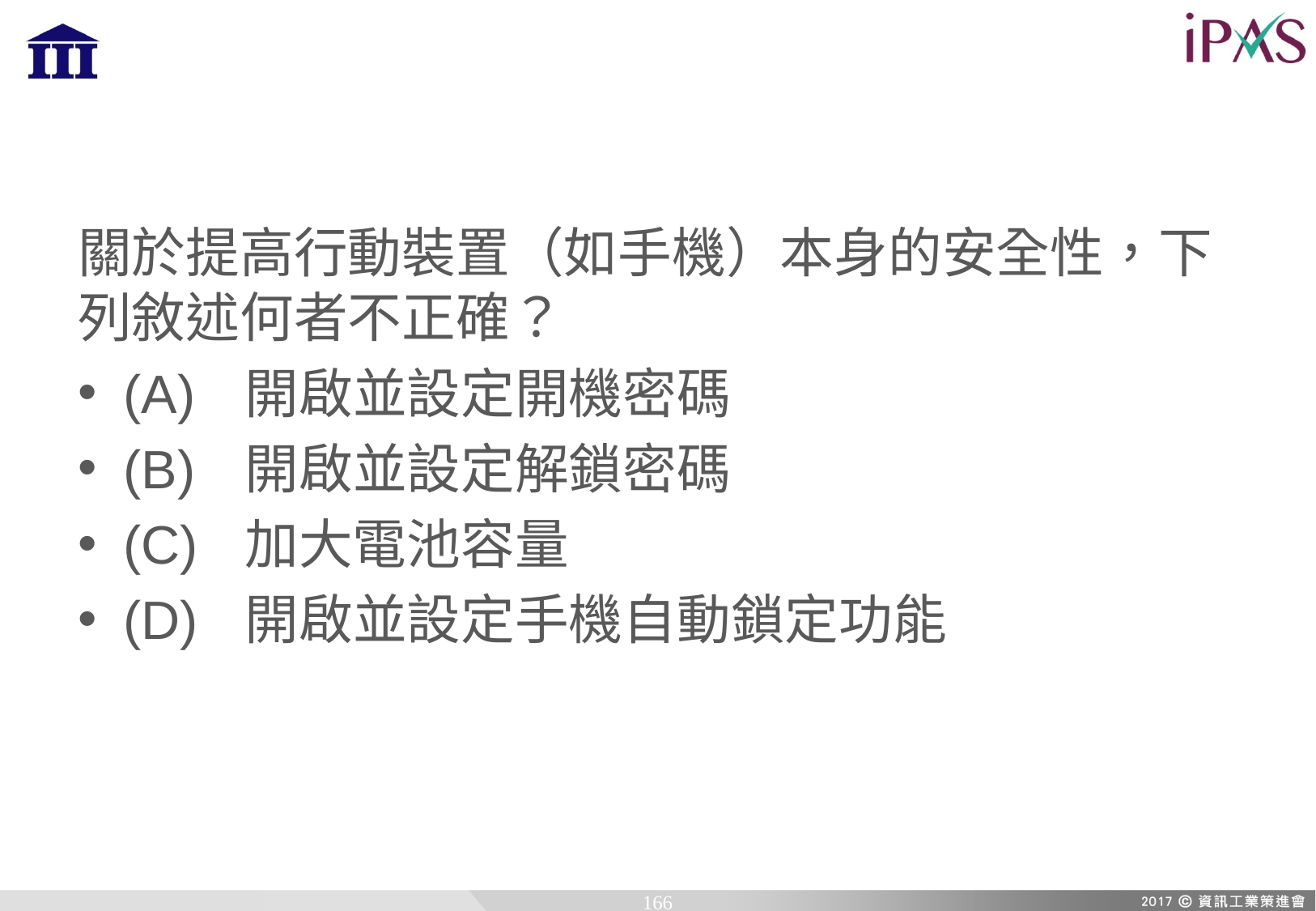

關於提高行動裝置（如手機）本身的安全性，下列敘述何者不正確？
(A)	開啟並設定開機密碼
(B)	開啟並設定解鎖密碼
(C)	加大電池容量
(D)	開啟並設定手機自動鎖定功能
166